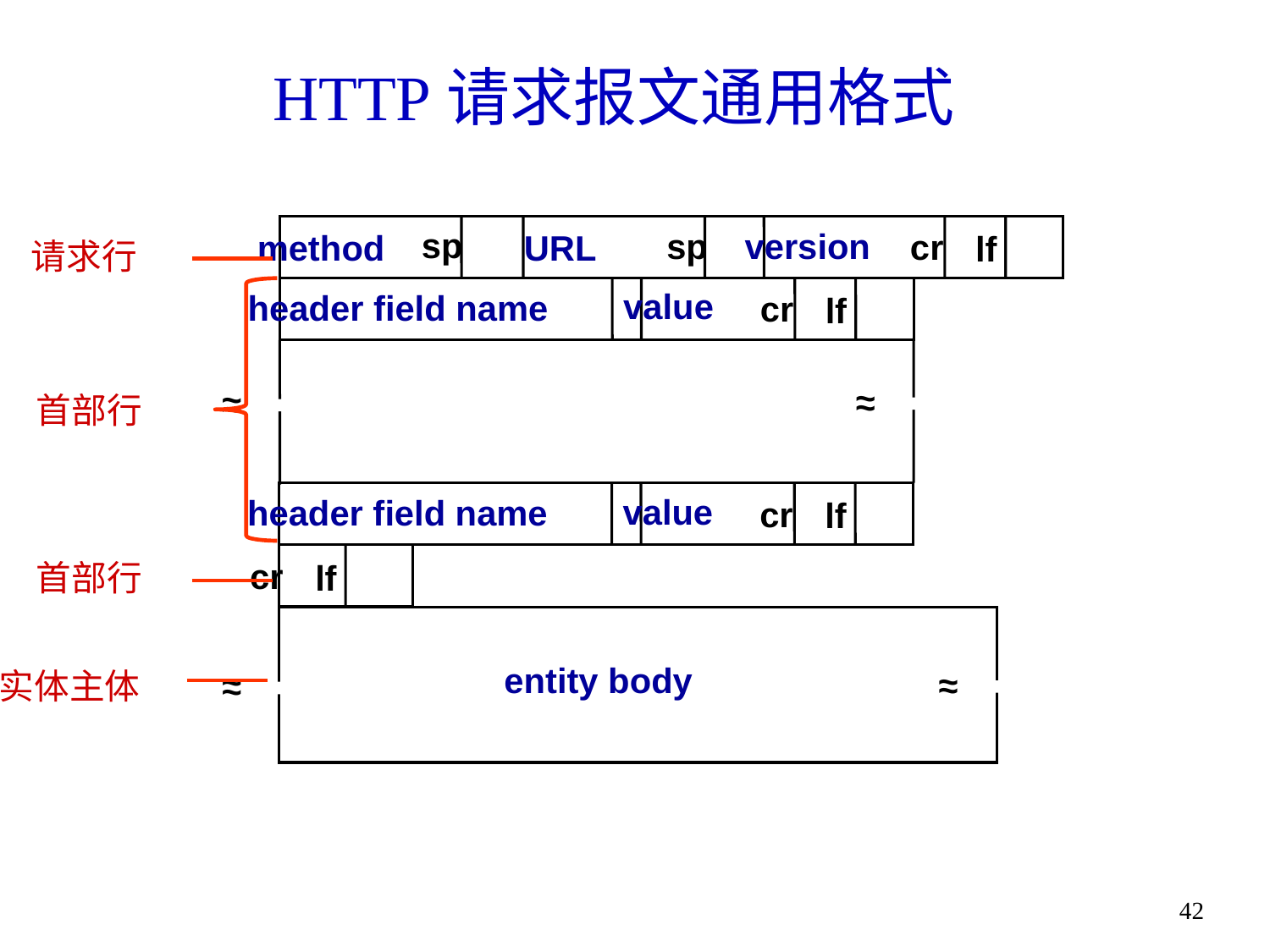

# HTTP请求报文通用格式

sp
sp
version
cr
method
URL
lf
请求行

value

header field name
cr
lf

~
~

~
~

首部行

value

header field name
cr
lf

cr
lf
首部行

entity body
~
~

~
~

实体主体
42